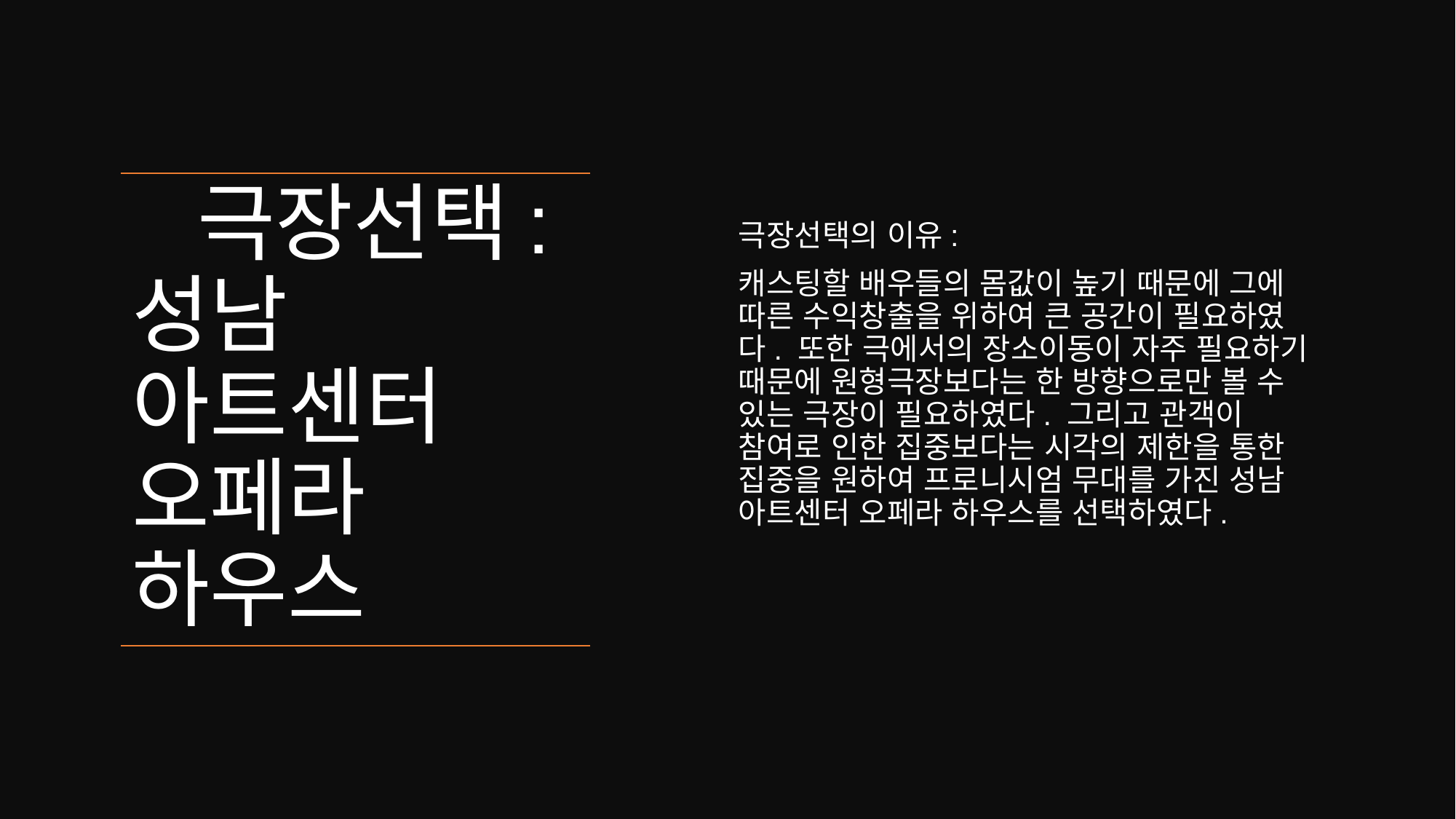

극장선택의 이유:
캐스팅할 배우들의 몸값이 높기 때문에 그에 따른 수익창출을 위하여 큰 공간이 필요하였다. 또한 극에서의 장소이동이 자주 필요하기 때문에 원형극장보다는 한 방향으로만 볼 수 있는 극장이 필요하였다. 그리고 관객이 참여로 인한 집중보다는 시각의 제한을 통한 집중을 원하여 프로니시엄 무대를 가진 성남 아트센터 오페라 하우스를 선택하였다.

# 극장선택:성남 아트센터 오페라 하우스